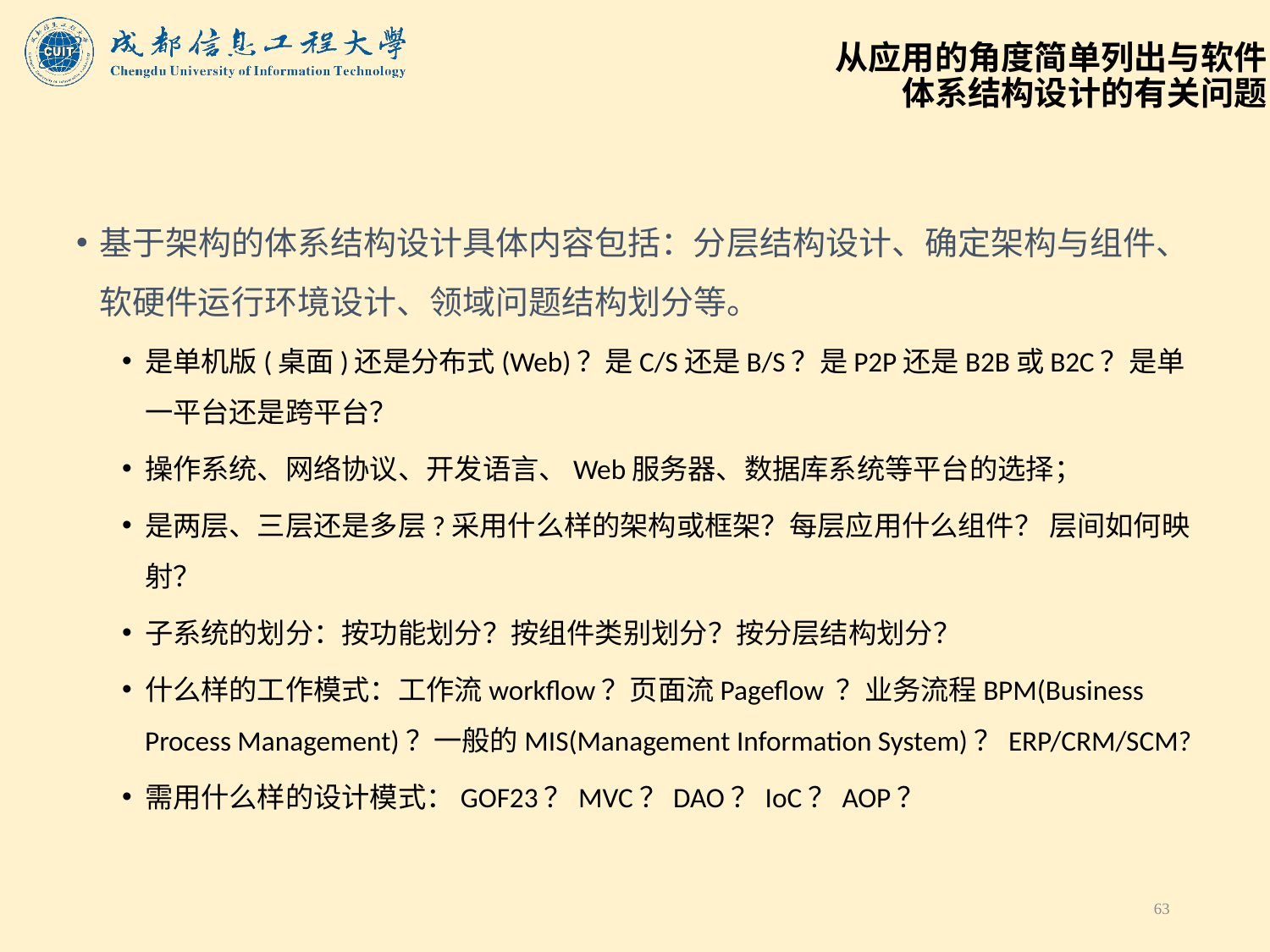

# 从应用的角度简单列出与软件 体系结构设计的有关问题
基于架构的体系结构设计具体内容包括：分层结构设计、确定架构与组件、软硬件运行环境设计、领域问题结构划分等。
是单机版(桌面)还是分布式(Web)？是C/S还是B/S？是P2P还是B2B或B2C？是单一平台还是跨平台？
操作系统、网络协议、开发语言、Web服务器、数据库系统等平台的选择；
是两层、三层还是多层?采用什么样的架构或框架？每层应用什么组件？ 层间如何映射？
子系统的划分：按功能划分？按组件类别划分？按分层结构划分？
什么样的工作模式：工作流workflow？页面流Pageflow ？业务流程BPM(Business Process Management)？一般的MIS(Management Information System)？ERP/CRM/SCM?
需用什么样的设计模式：GOF23？MVC？DAO？IoC？AOP？

63